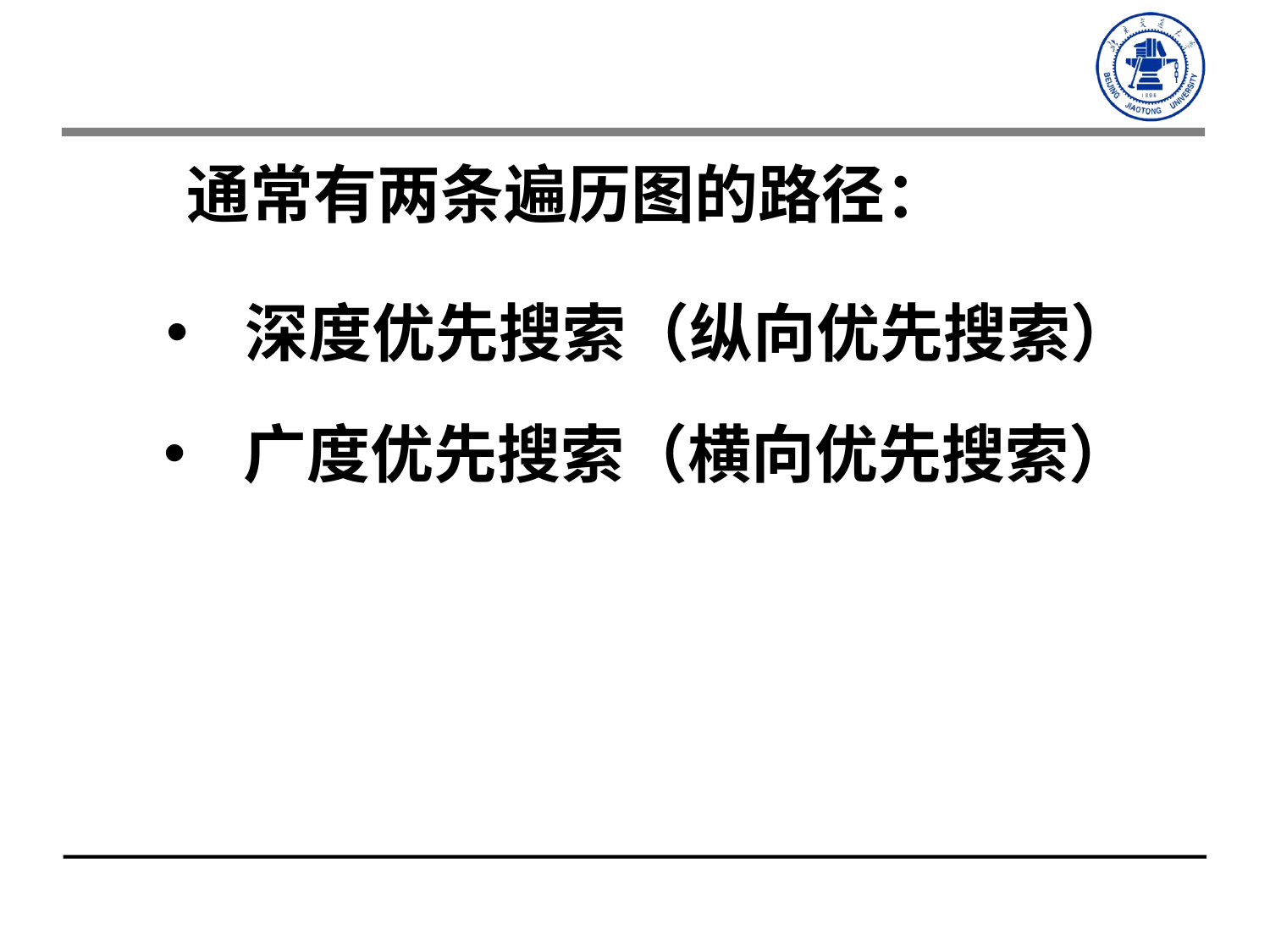

通常有两条遍历图的路径：
深度优先搜索（纵向优先搜索）
广度优先搜索（横向优先搜索）